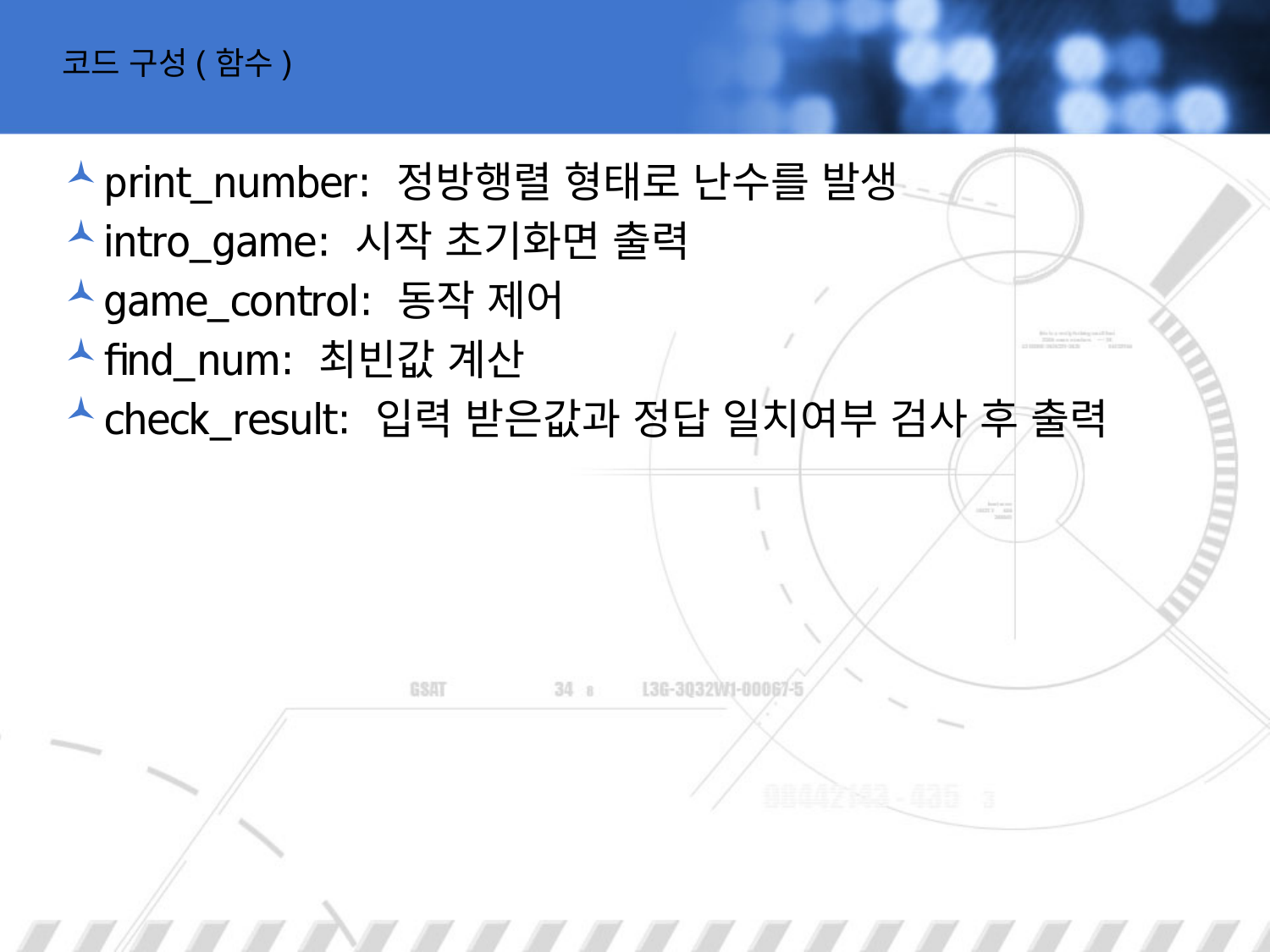

# 코드 구성(함수)
print_number: 정방행렬 형태로 난수를 발생
intro_game: 시작 초기화면 출력
game_control: 동작 제어
find_num: 최빈값 계산
check_result: 입력 받은값과 정답 일치여부 검사 후 출력